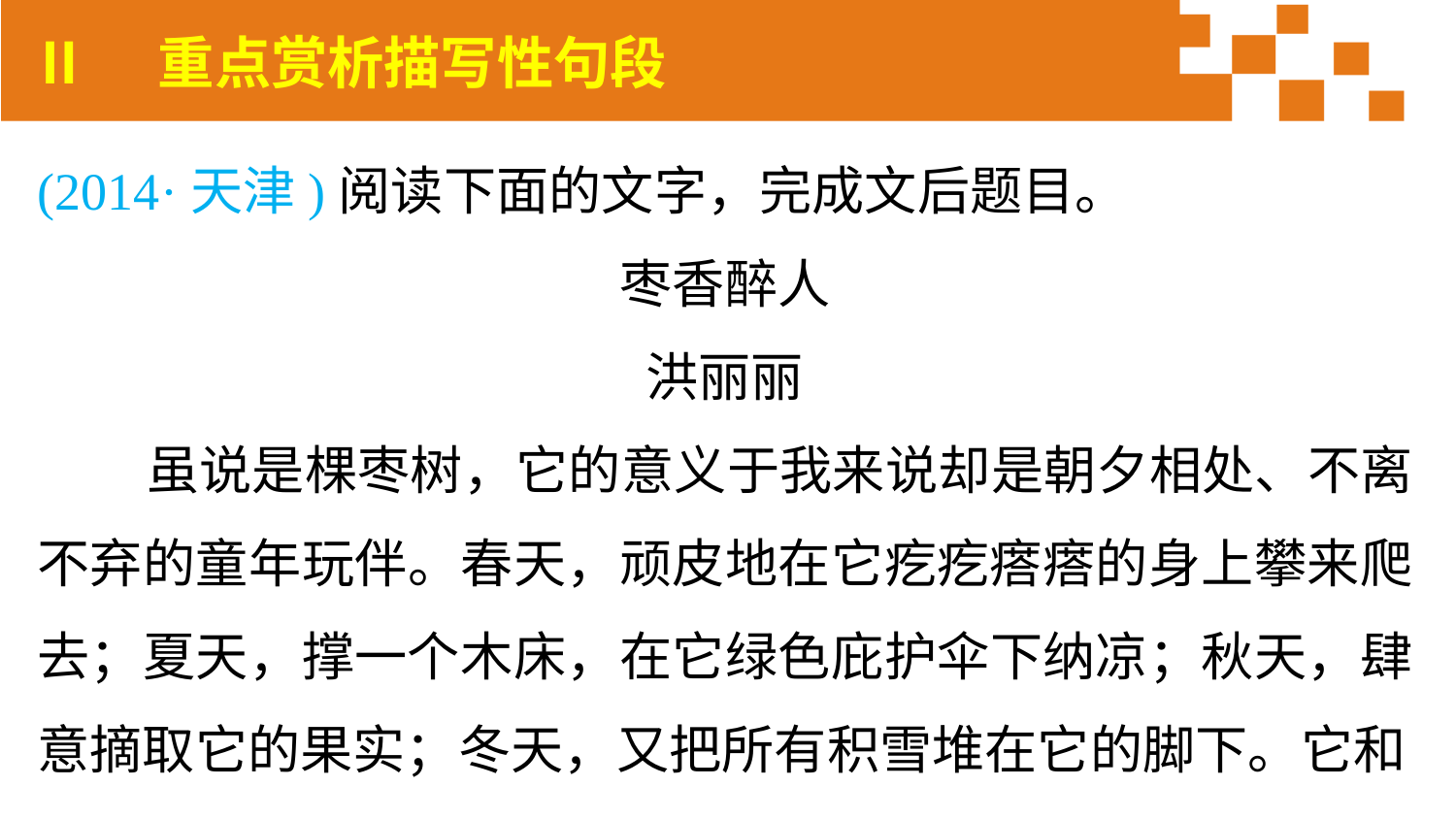

Ⅱ　重点赏析描写性句段
(2014·天津)阅读下面的文字，完成文后题目。
枣香醉人
洪丽丽
        虽说是棵枣树，它的意义于我来说却是朝夕相处、不离不弃的童年玩伴。春天，顽皮地在它疙疙瘩瘩的身上攀来爬去；夏天，撑一个木床，在它绿色庇护伞下纳凉；秋天，肆意摘取它的果实；冬天，又把所有积雪堆在它的脚下。它和